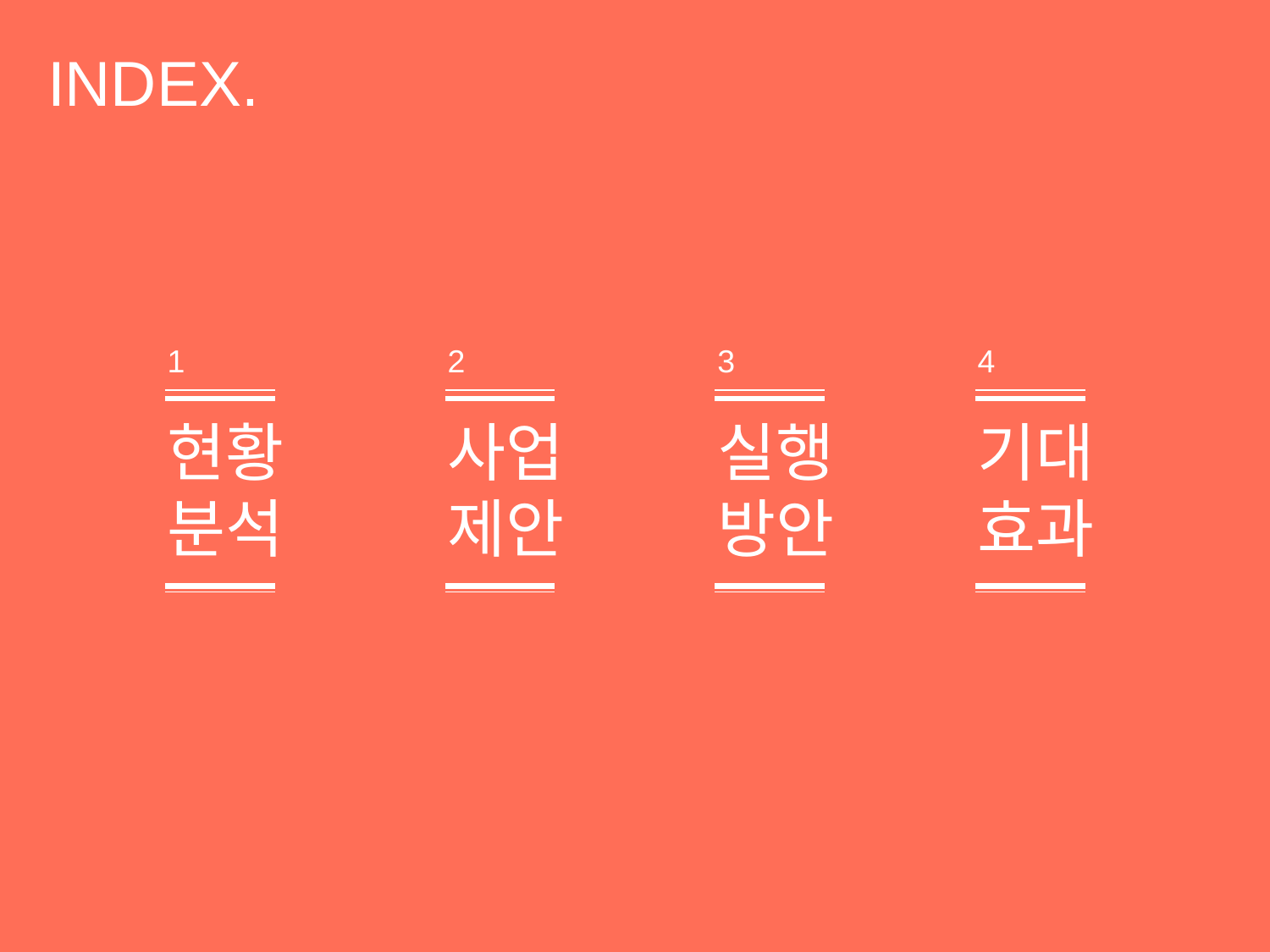

INDEX.
1
2
3
4
현황
분석
사업
제안
실행
방안
기대
효과